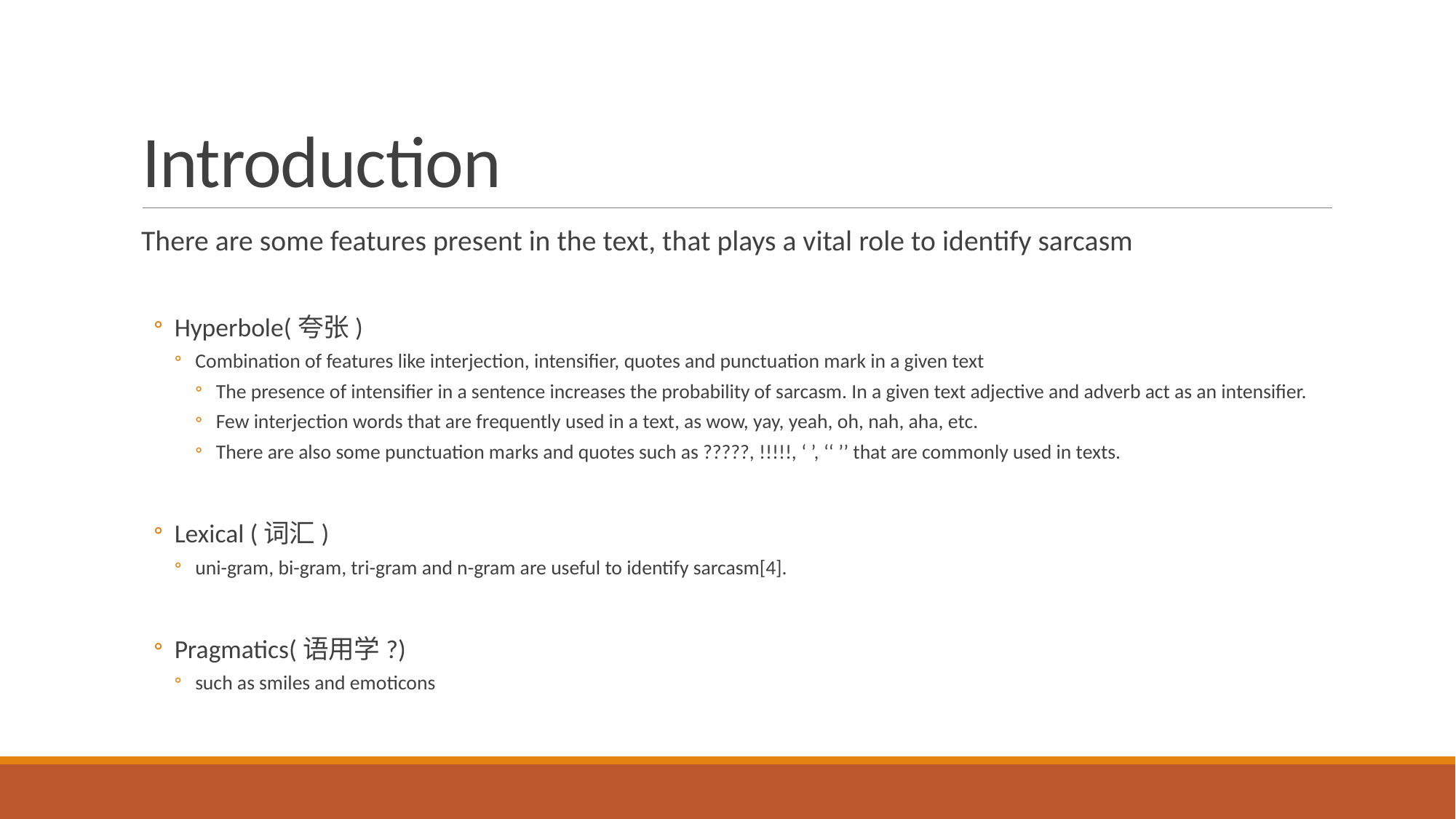

# Introduction
There are some features present in the text, that plays a vital role to identify sarcasm

Hyperbole(夸张)
Combination of features like interjection, intensifier, quotes and punctuation mark in a given text
The presence of intensifier in a sentence increases the probability of sarcasm. In a given text adjective and adverb act as an intensifier.
Few interjection words that are frequently used in a text, as wow, yay, yeah, oh, nah, aha, etc.
There are also some punctuation marks and quotes such as ?????, !!!!!, ‘ ’, ‘‘ ’’ that are commonly used in texts.

Lexical (词汇)
uni-gram, bi-gram, tri-gram and n-gram are useful to identify sarcasm[4].

Pragmatics(语用学?)
such as smiles and emoticons